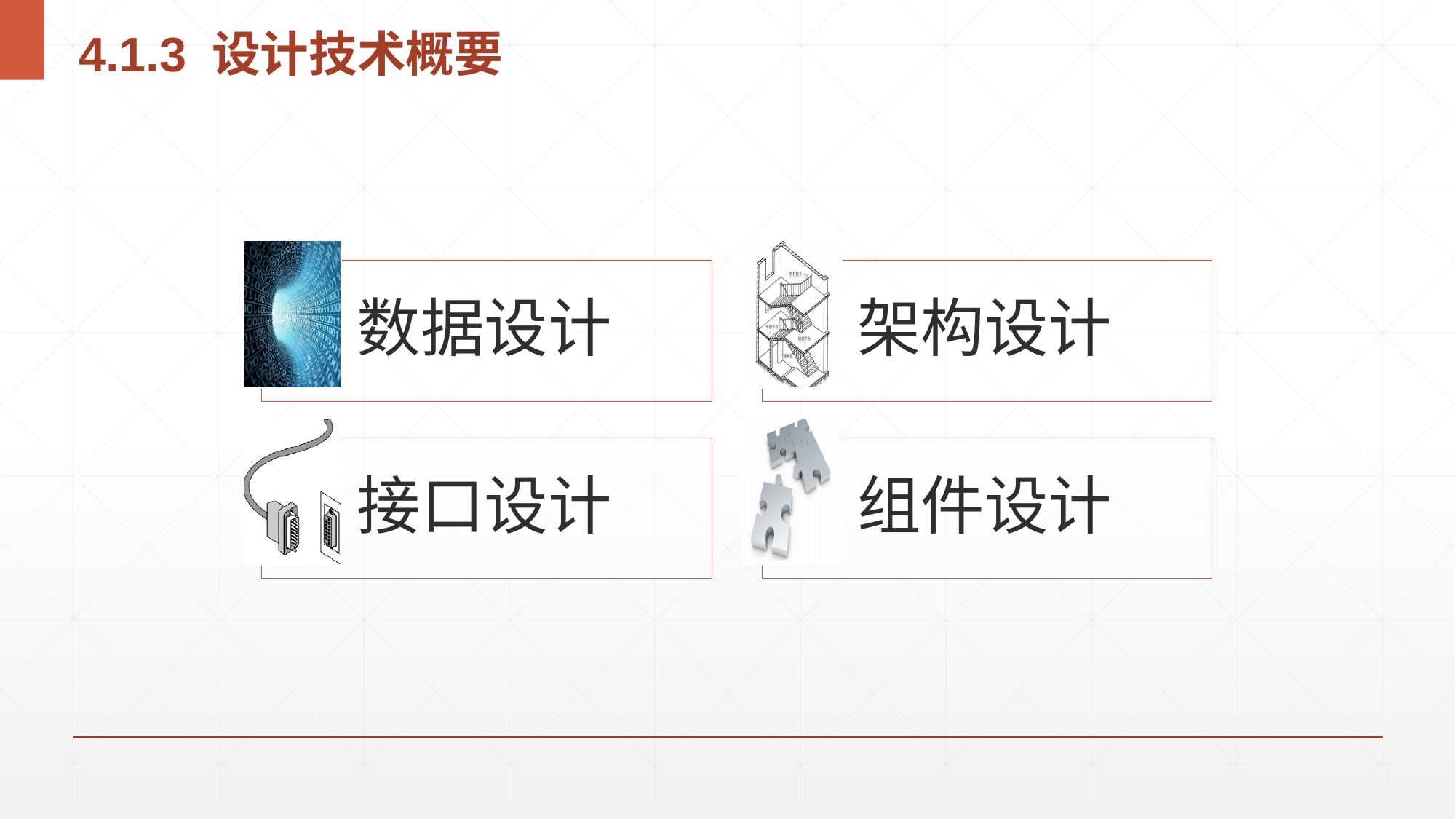

# 4.1.3 设计技术概要
数据设计
架构设计
接口设计
组件设计